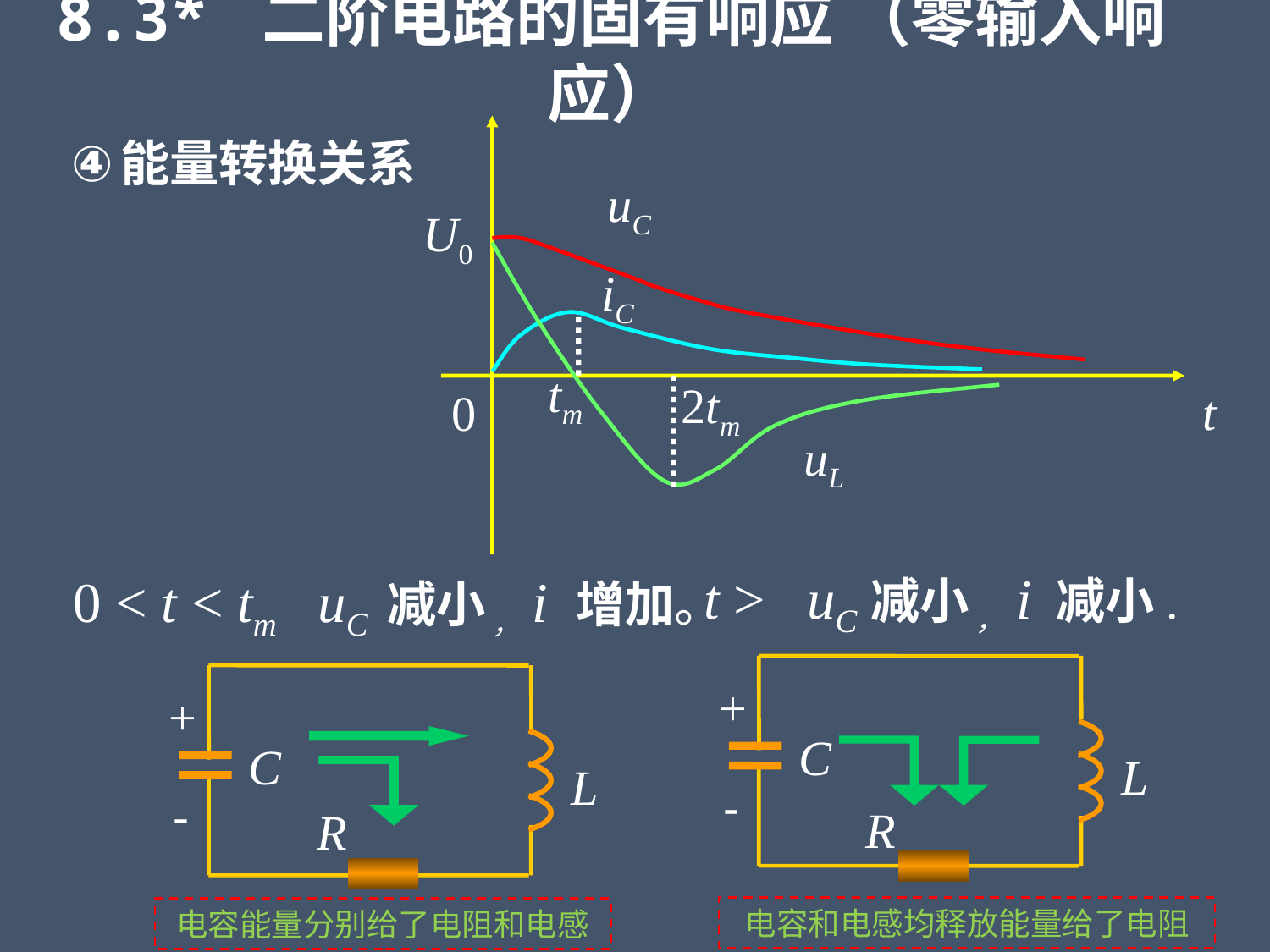

8.3* 二阶电路的固有响应 （零输入响应）

uC
U0

t

iC

tm
2tm
0

uL
能量转换关系
t >     uC减小 ，i 减小.
0 < t < tm     uC 减小 ，i 增加。

+

C

L

-
R

+

C

L

-
R

电容和电感均释放能量给了电阻
电容能量分别给了电阻和电感